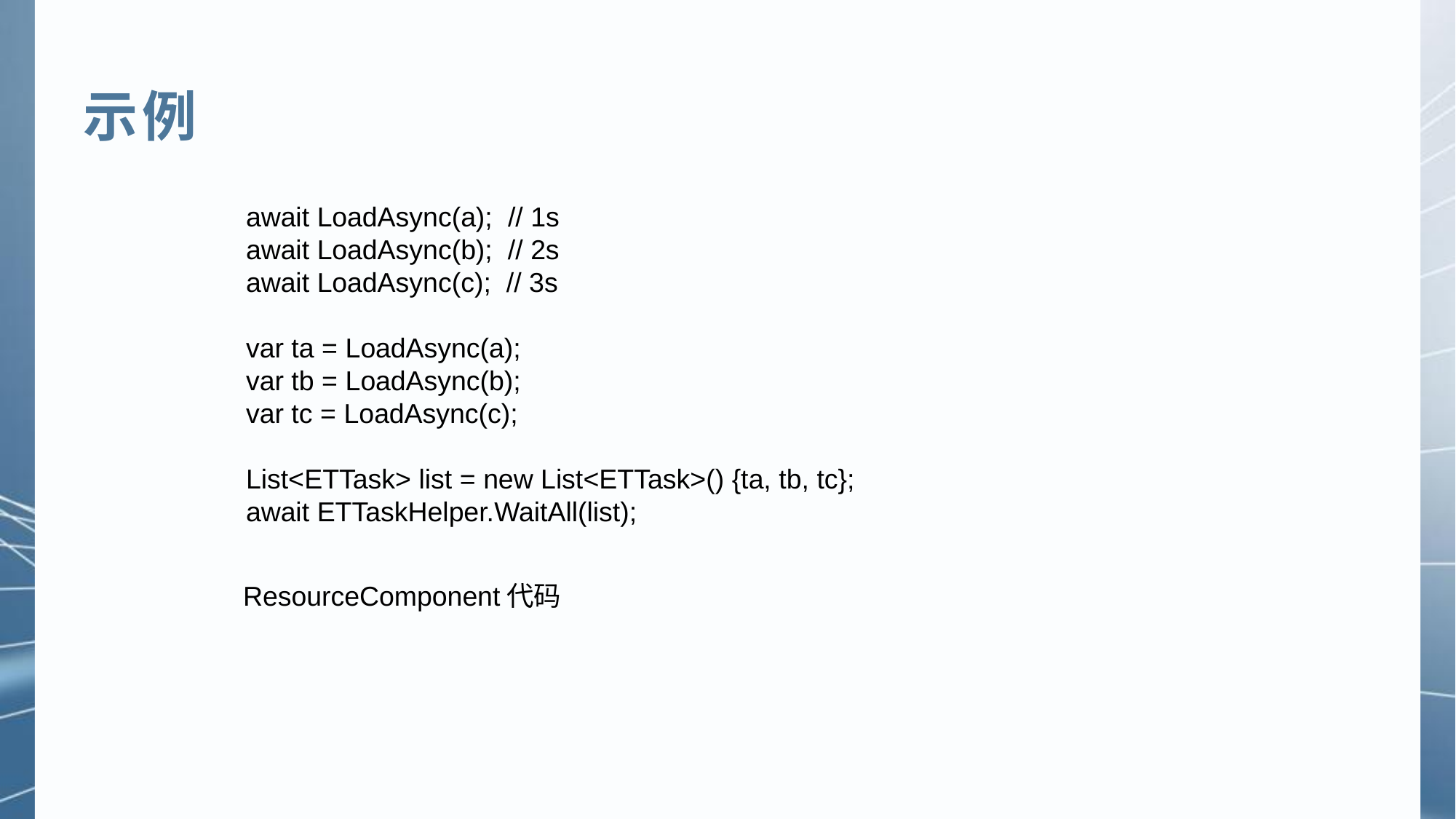

示例
await LoadAsync(a);  // 1s
await LoadAsync(b);  // 2s
await LoadAsync(c);  // 3s

var ta = LoadAsync(a);
var tb = LoadAsync(b);
var tc = LoadAsync(c);

List<ETTask> list = new List<ETTask>() {ta, tb, tc};
await ETTaskHelper.WaitAll(list);
ResourceComponent代码